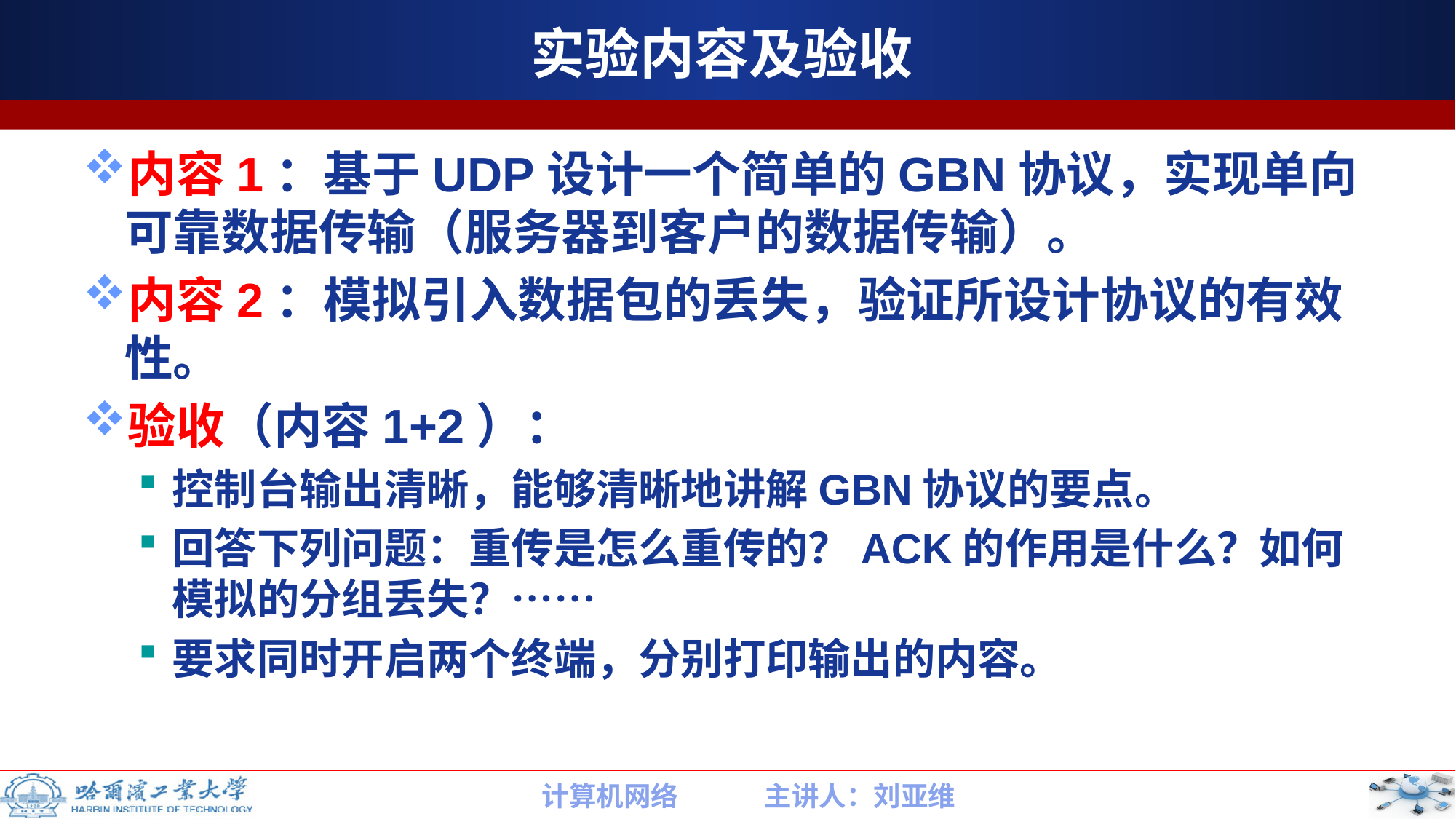

# 实验内容及验收
内容1：基于UDP设计一个简单的GBN协议，实现单向可靠数据传输（服务器到客户的数据传输）。
内容2：模拟引入数据包的丢失，验证所设计协议的有效性。
验收（内容1+2）：
控制台输出清晰，能够清晰地讲解GBN协议的要点。
回答下列问题：重传是怎么重传的？ACK的作用是什么？如何模拟的分组丢失？……
要求同时开启两个终端，分别打印输出的内容。